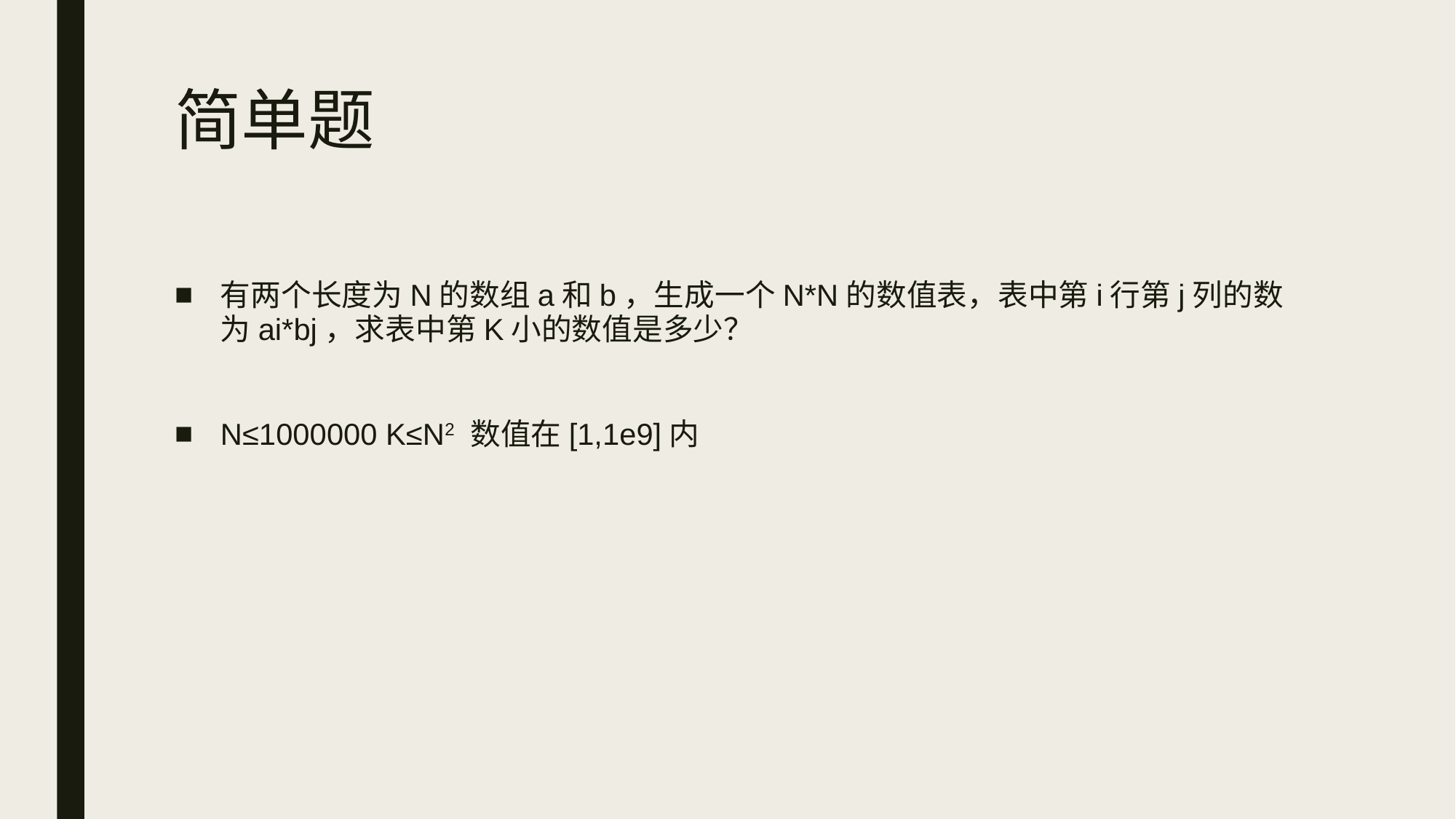

# 简单题
有两个长度为N的数组a和b，生成一个N*N的数值表，表中第i行第j列的数为ai*bj，求表中第K小的数值是多少？

N≤1000000 K≤N2 数值在[1,1e9]内